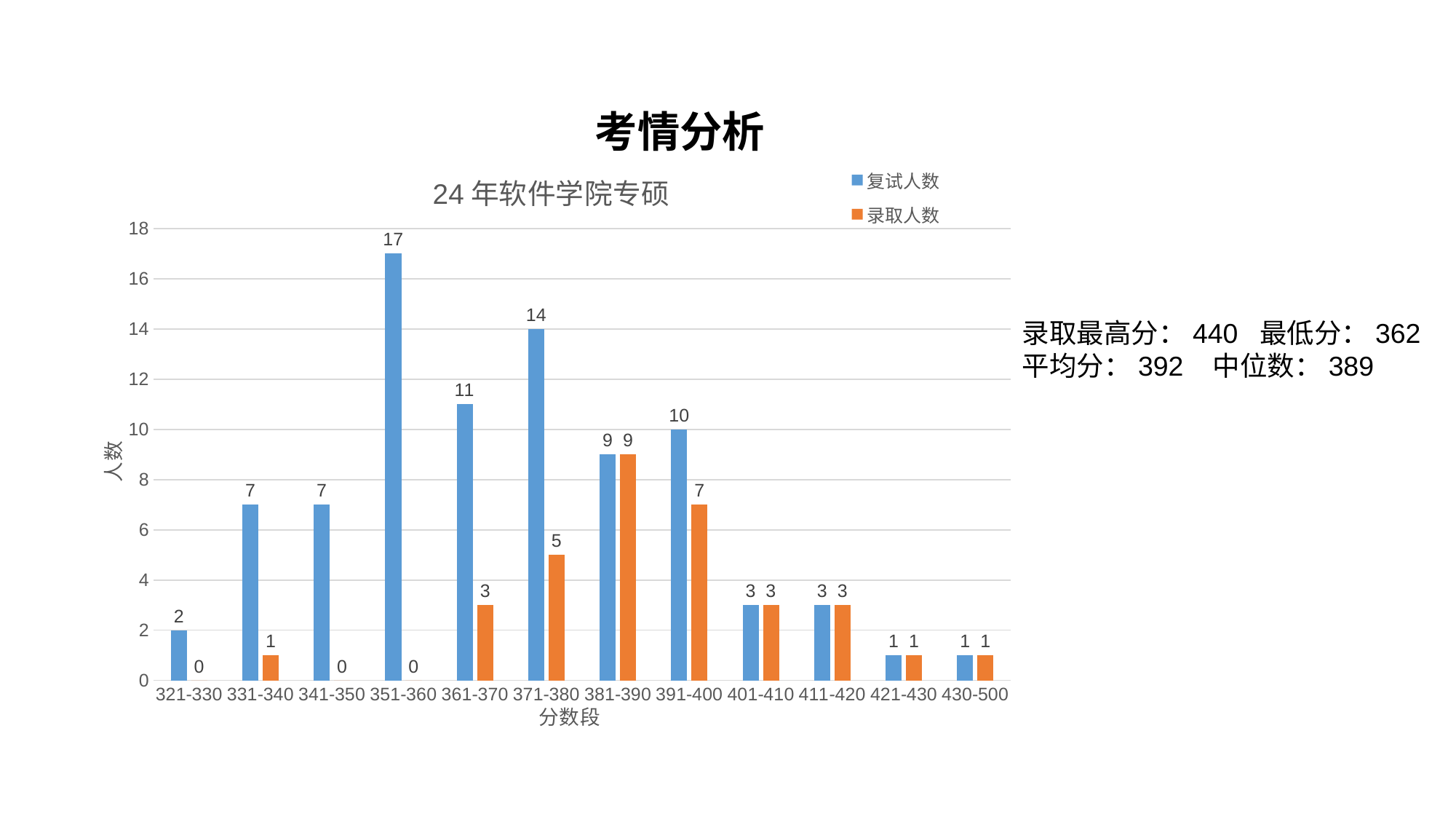

考情分析

### Chart: 24年软件学院专硕

| Category | 复试人数 | 录取人数 |
|---|---|---|
| 321-330 | 2.0 | 0.0 |
| 331-340 | 7.0 | 1.0 |
| 341-350 | 7.0 | 0.0 |
| 351-360 | 17.0 | 0.0 |
| 361-370 | 11.0 | 3.0 |
| 371-380 | 14.0 | 5.0 |
| 381-390 | 9.0 | 9.0 |
| 391-400 | 10.0 | 7.0 |
| 401-410 | 3.0 | 3.0 |
| 411-420 | 3.0 | 3.0 |
| 421-430 | 1.0 | 1.0 |
| 430-500 | 1.0 | 1.0 |
录取最高分：440  最低分：362
平均分：392   中位数：389